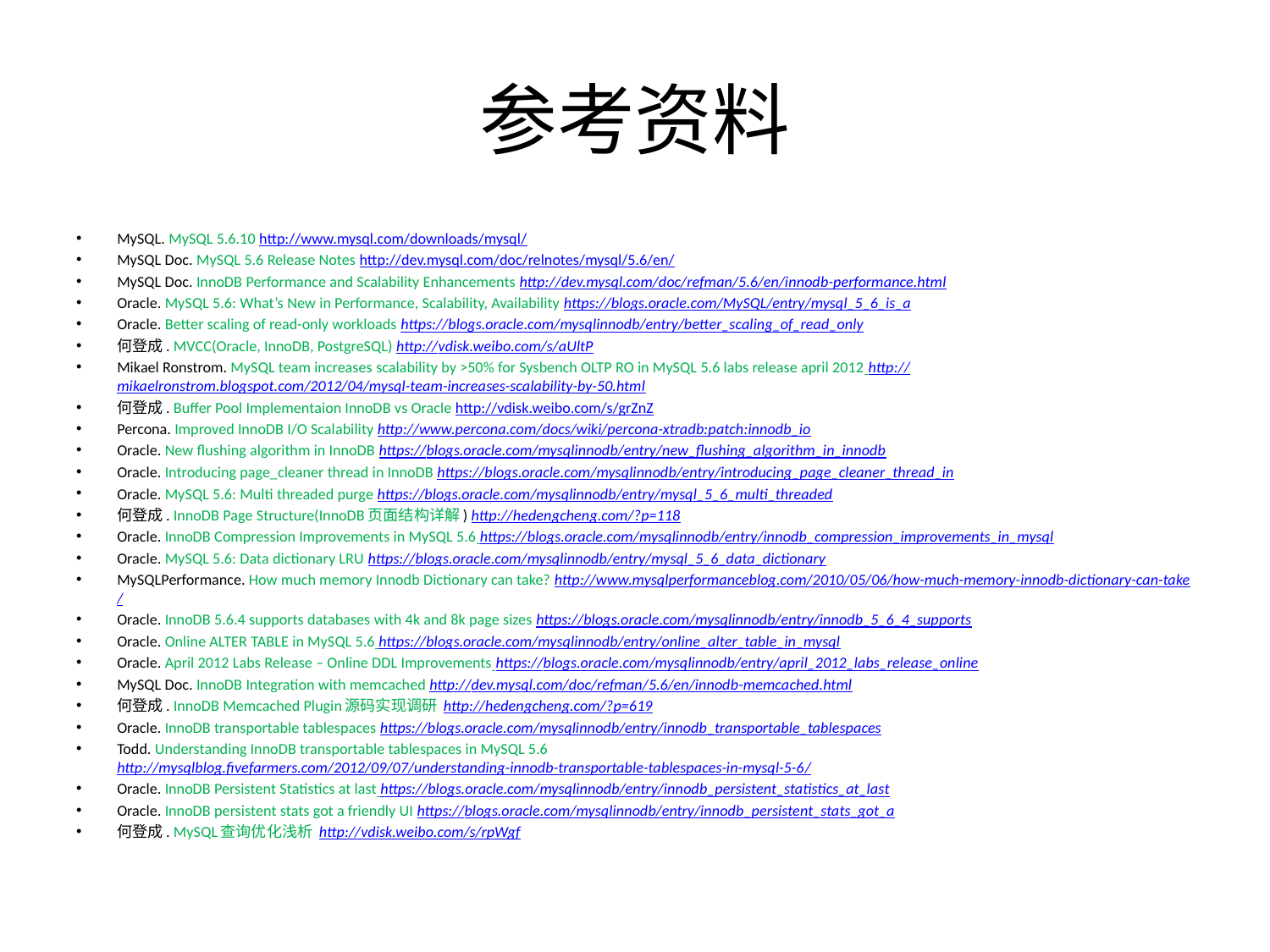

# 参考资料
MySQL. MySQL 5.6.10 http://www.mysql.com/downloads/mysql/
MySQL Doc. MySQL 5.6 Release Notes http://dev.mysql.com/doc/relnotes/mysql/5.6/en/
MySQL Doc. InnoDB Performance and Scalability Enhancements http://dev.mysql.com/doc/refman/5.6/en/innodb-performance.html
Oracle. MySQL 5.6: What’s New in Performance, Scalability, Availability https://blogs.oracle.com/MySQL/entry/mysql_5_6_is_a
Oracle. Better scaling of read-only workloads https://blogs.oracle.com/mysqlinnodb/entry/better_scaling_of_read_only
何登成. MVCC(Oracle, InnoDB, PostgreSQL) http://vdisk.weibo.com/s/aUltP
Mikael Ronstrom. MySQL team increases scalability by >50% for Sysbench OLTP RO in MySQL 5.6 labs release april 2012 http://mikaelronstrom.blogspot.com/2012/04/mysql-team-increases-scalability-by-50.html
何登成. Buffer Pool Implementaion InnoDB vs Oracle http://vdisk.weibo.com/s/grZnZ
Percona. Improved InnoDB I/O Scalability http://www.percona.com/docs/wiki/percona-xtradb:patch:innodb_io
Oracle. New flushing algorithm in InnoDB https://blogs.oracle.com/mysqlinnodb/entry/new_flushing_algorithm_in_innodb
Oracle. Introducing page_cleaner thread in InnoDB https://blogs.oracle.com/mysqlinnodb/entry/introducing_page_cleaner_thread_in
Oracle. MySQL 5.6: Multi threaded purge https://blogs.oracle.com/mysqlinnodb/entry/mysql_5_6_multi_threaded
何登成. InnoDB Page Structure(InnoDB页面结构详解) http://hedengcheng.com/?p=118
Oracle. InnoDB Compression Improvements in MySQL 5.6 https://blogs.oracle.com/mysqlinnodb/entry/innodb_compression_improvements_in_mysql
Oracle. MySQL 5.6: Data dictionary LRU https://blogs.oracle.com/mysqlinnodb/entry/mysql_5_6_data_dictionary
MySQLPerformance. How much memory Innodb Dictionary can take? http://www.mysqlperformanceblog.com/2010/05/06/how-much-memory-innodb-dictionary-can-take/
Oracle. InnoDB 5.6.4 supports databases with 4k and 8k page sizes https://blogs.oracle.com/mysqlinnodb/entry/innodb_5_6_4_supports
Oracle. Online ALTER TABLE in MySQL 5.6 https://blogs.oracle.com/mysqlinnodb/entry/online_alter_table_in_mysql
Oracle. April 2012 Labs Release – Online DDL Improvements https://blogs.oracle.com/mysqlinnodb/entry/april_2012_labs_release_online
MySQL Doc. InnoDB Integration with memcached http://dev.mysql.com/doc/refman/5.6/en/innodb-memcached.html
何登成. InnoDB Memcached Plugin源码实现调研 http://hedengcheng.com/?p=619
Oracle. InnoDB transportable tablespaces https://blogs.oracle.com/mysqlinnodb/entry/innodb_transportable_tablespaces
Todd. Understanding InnoDB transportable tablespaces in MySQL 5.6 http://mysqlblog.fivefarmers.com/2012/09/07/understanding-innodb-transportable-tablespaces-in-mysql-5-6/
Oracle. InnoDB Persistent Statistics at last https://blogs.oracle.com/mysqlinnodb/entry/innodb_persistent_statistics_at_last
Oracle. InnoDB persistent stats got a friendly UI https://blogs.oracle.com/mysqlinnodb/entry/innodb_persistent_stats_got_a
何登成. MySQL查询优化浅析 http://vdisk.weibo.com/s/rpWgf